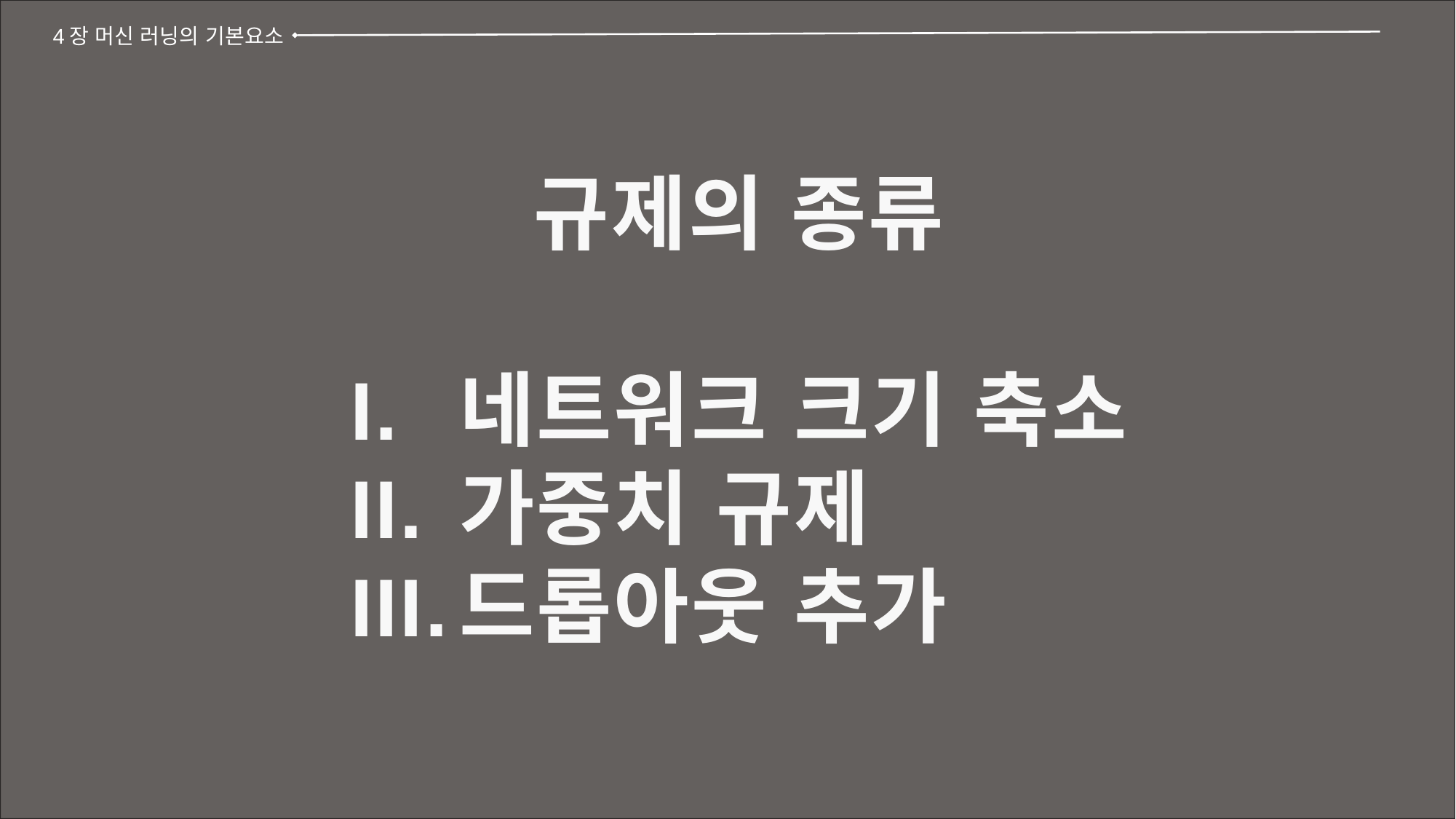

4장 머신 러닝의 기본요소
규제의 종류

I.	네트워크 크기 축소
II.	가중치 규제
III.	드롭아웃 추가